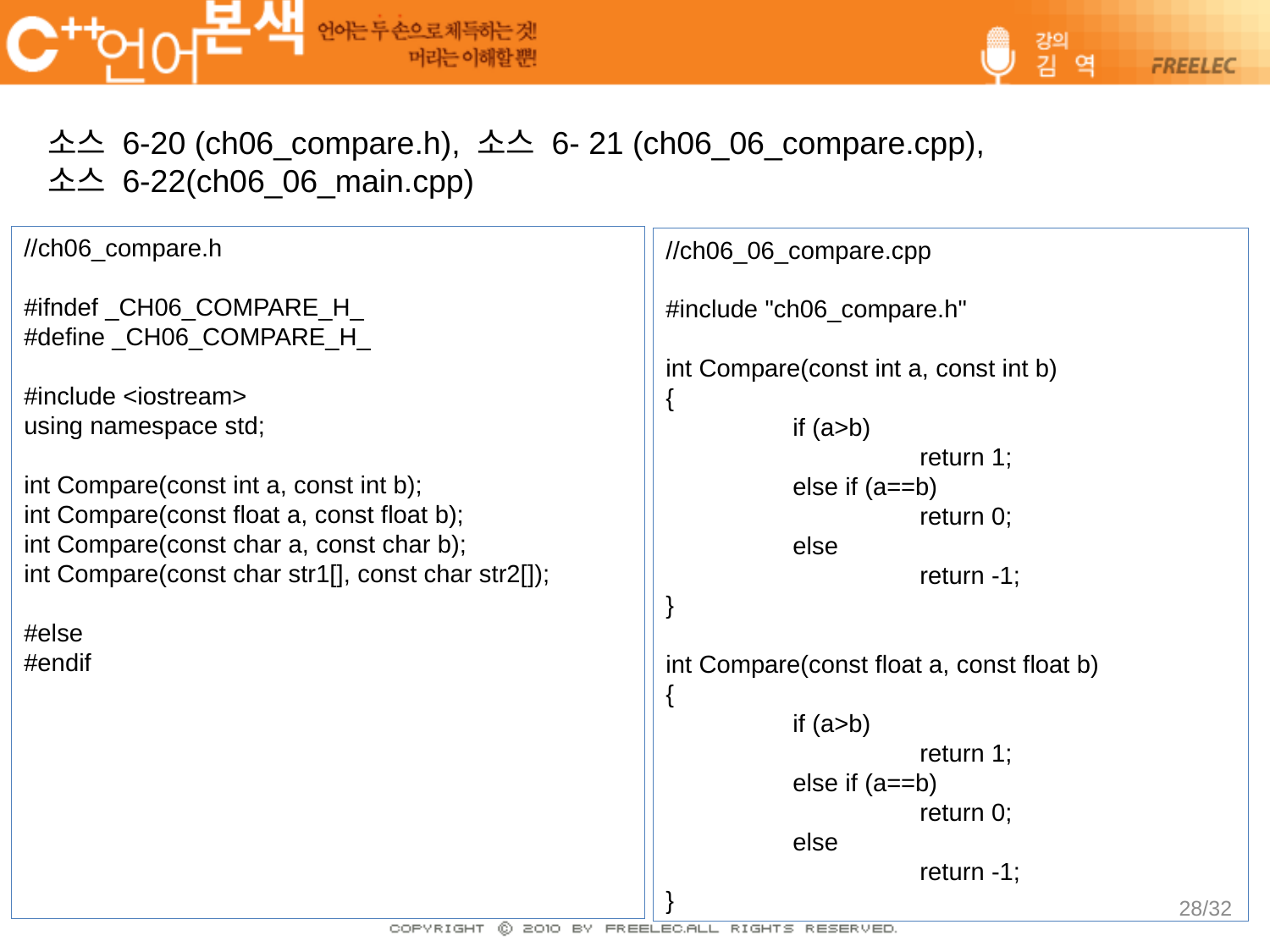

소스 6-20 (ch06_compare.h), 소스 6- 21 (ch06_06_compare.cpp),
소스 6-22(ch06_06_main.cpp)
//ch06_compare.h

#ifndef _CH06_COMPARE_H_
#define _CH06_COMPARE_H_

#include <iostream>
using namespace std;

int Compare(const int a, const int b);
int Compare(const float a, const float b);
int Compare(const char a, const char b);
int Compare(const char str1[], const char str2[]);

#else
#endif

//ch06_06_compare.cpp

#include "ch06_compare.h"

int Compare(const int a, const int b)
{
	if (a>b)
		return 1;
	else if (a==b)
		return 0;
	else
		return -1;
}

int Compare(const float a, const float b)
{
	if (a>b)
		return 1;
	else if (a==b)
		return 0;
	else
		return -1;
}
28/32